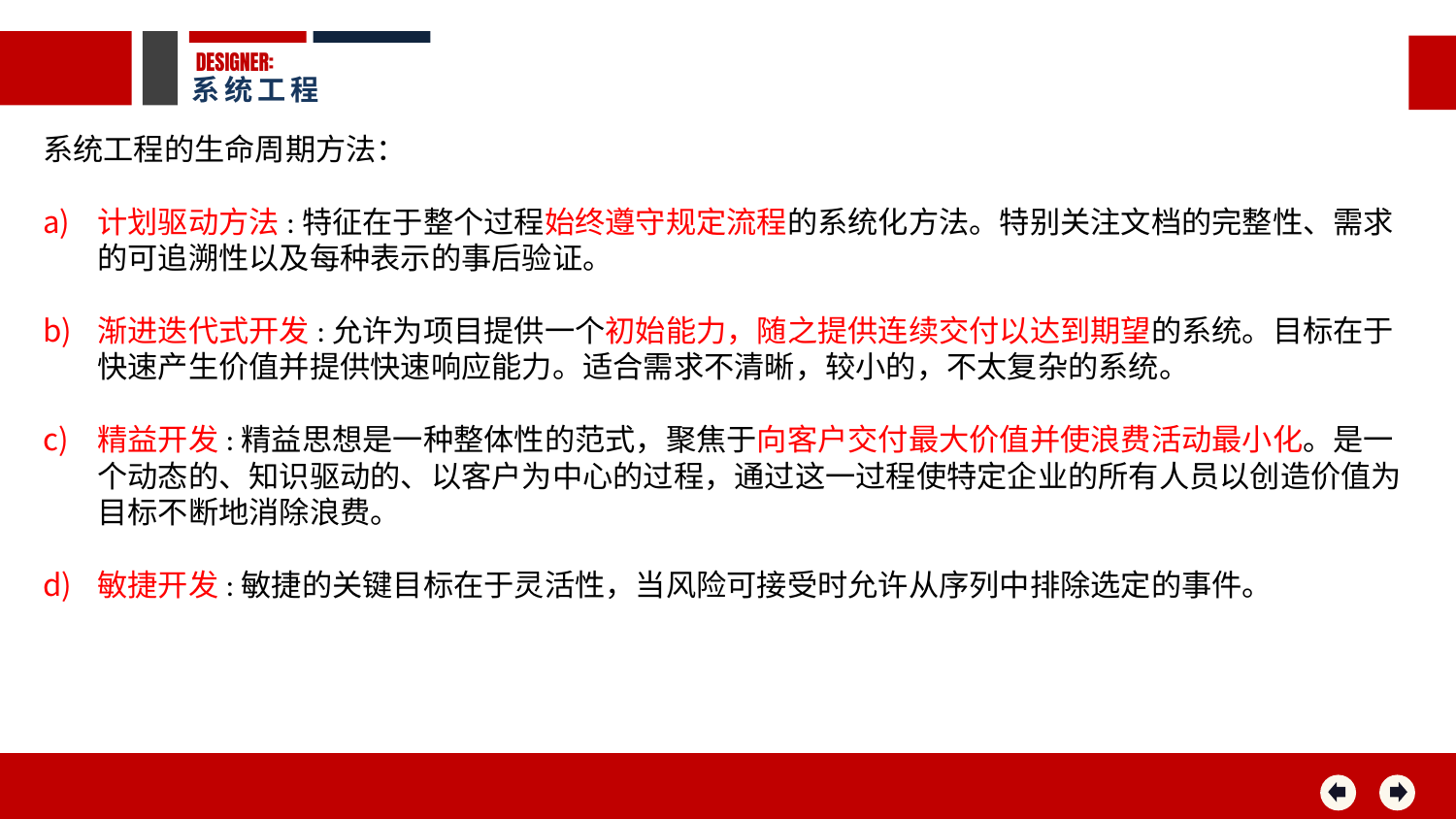

DESIGNER:
系统工程
系统工程的生命周期方法：

计划驱动方法:特征在于整个过程始终遵守规定流程的系统化方法。特别关注文档的完整性、需求的可追溯性以及每种表示的事后验证。

渐进迭代式开发:允许为项目提供一个初始能力，随之提供连续交付以达到期望的系统。目标在于快速产生价值并提供快速响应能力。适合需求不清晰，较小的，不太复杂的系统。

精益开发:精益思想是一种整体性的范式，聚焦于向客户交付最大价值并使浪费活动最小化。是一个动态的、知识驱动的、以客户为中心的过程，通过这一过程使特定企业的所有人员以创造价值为目标不断地消除浪费。

敏捷开发:敏捷的关键目标在于灵活性，当风险可接受时允许从序列中排除选定的事件。